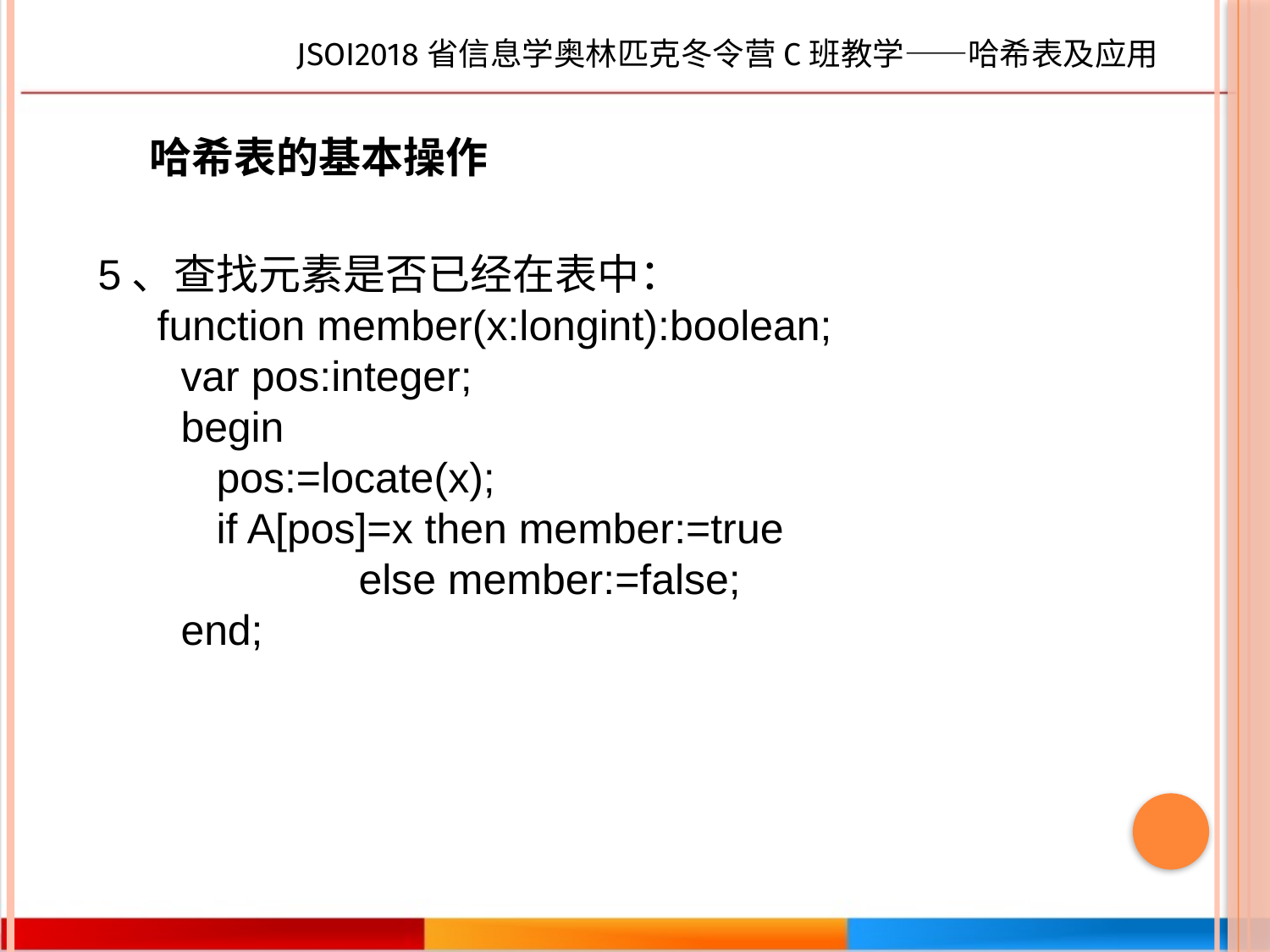

JSOI2018省信息学奥林匹克冬令营C班教学——哈希表及应用
哈希表的基本操作
5、查找元素是否已经在表中：
     function member(x:longint):boolean;
       var pos:integer;
       begin
          pos:=locate(x);
          if A[pos]=x then member:=true
                      else member:=false;
       end;